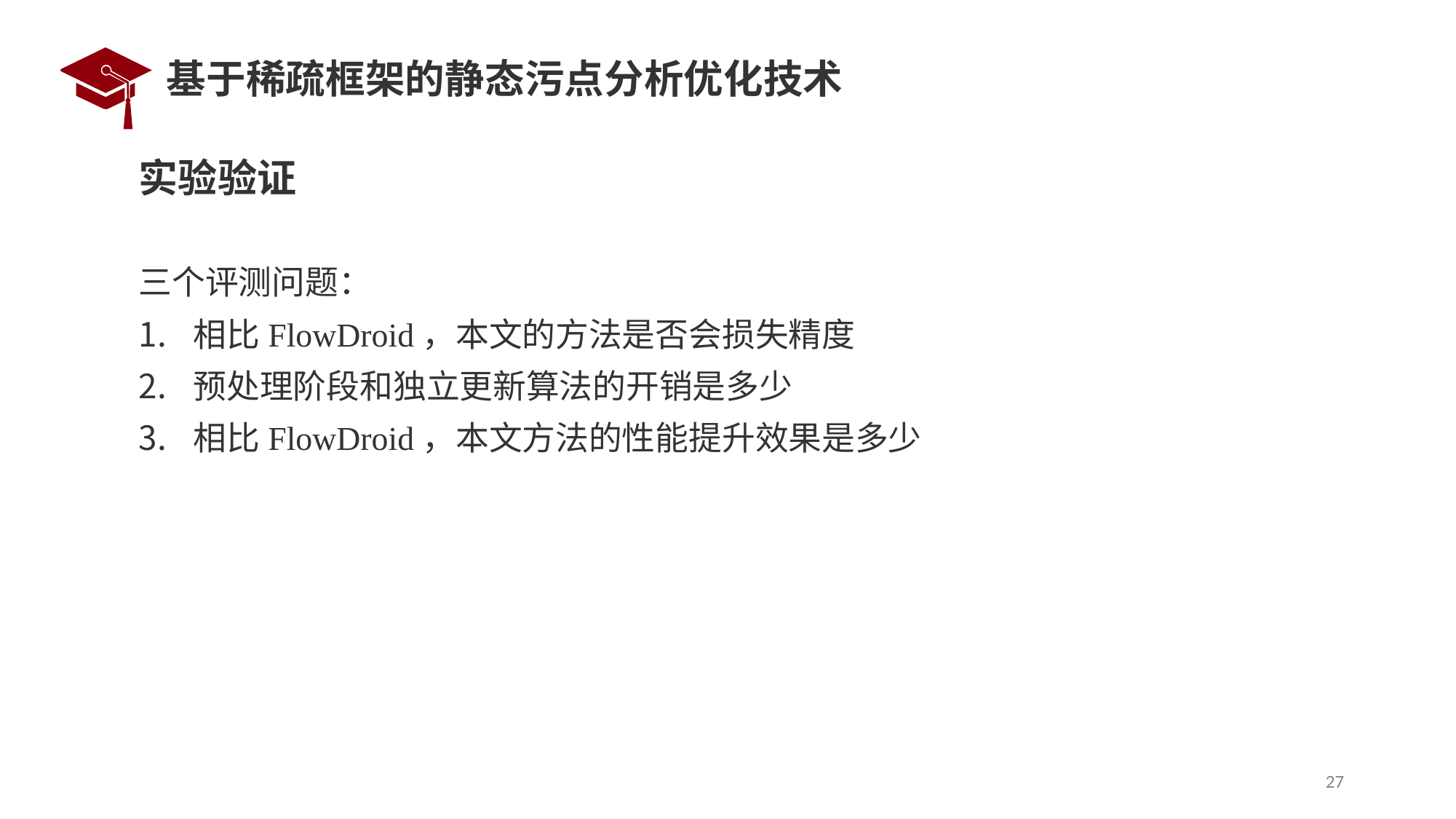

# 基于稀疏框架的静态污点分析优化技术
实验验证
三个评测问题：
相比FlowDroid，本文的方法是否会损失精度
预处理阶段和独立更新算法的开销是多少
相比FlowDroid，本文方法的性能提升效果是多少
27